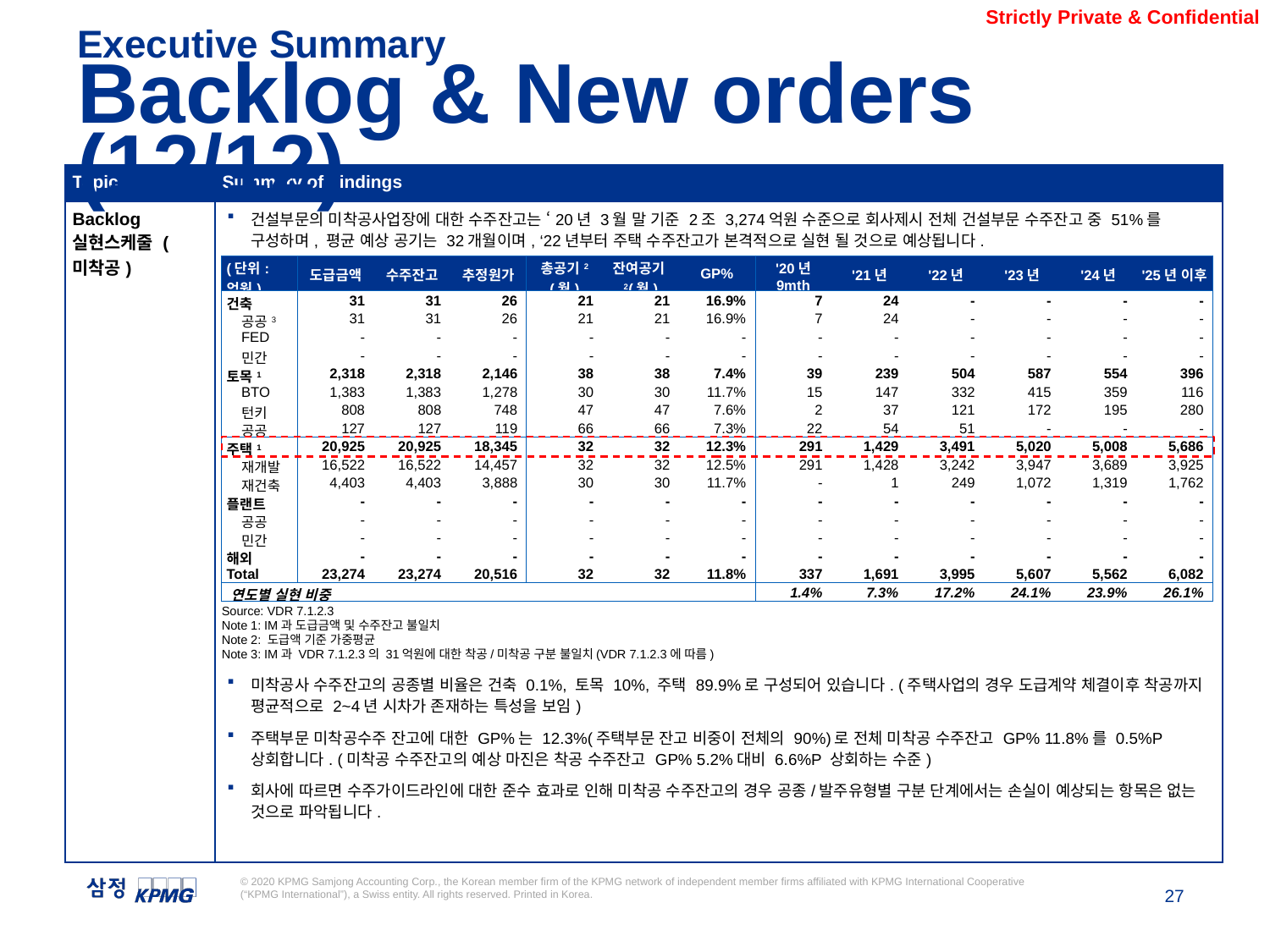

Executive Summary

Backlog & New orders (12/12)
| Topic | Summary of Findings |
| --- | --- |
| Backlog 실현스케줄 (미착공) | 건설부문의 미착공사업장에 대한 수주잔고는 ‘20년 3월 말 기준 2조 3,274억원 수준으로 회사제시 전체 건설부문 수주잔고 중 51%를 구성하며, 평균 예상 공기는 32개월이며, ‘22년부터 주택 수주잔고가 본격적으로 실현 될 것으로 예상됩니다. 미착공사 수주잔고의 공종별 비율은 건축 0.1%, 토목 10%, 주택 89.9%로 구성되어 있습니다. (주택사업의 경우 도급계약 체결이후 착공까지 평균적으로 2~4년 시차가 존재하는 특성을 보임) 주택부문 미착공수주 잔고에 대한 GP%는 12.3%(주택부문 잔고 비중이 전체의 90%)로 전체 미착공 수주잔고 GP% 11.8%를 0.5%P 상회합니다. (미착공 수주잔고의 예상 마진은 착공 수주잔고 GP% 5.2%대비 6.6%P 상회하는 수준) 회사에 따르면 수주가이드라인에 대한 준수 효과로 인해 미착공 수주잔고의 경우 공종/발주유형별 구분 단계에서는 손실이 예상되는 항목은 없는 것으로 파악됩니다. |
| (단위: 억원) | 도급금액 | 수주잔고 | 추정원가 | 총공기2(월) | 잔여공기2(월) | GP% | '20년 9mth | '21년 | '22년 | '23년 | '24년 | '25년 이후 |
| --- | --- | --- | --- | --- | --- | --- | --- | --- | --- | --- | --- | --- |
| 건축 | 31 | 31 | 26 | 21 | 21 | 16.9% | 7 | 24 | - | - | - | - |
| 공공3 | 31 | 31 | 26 | 21 | 21 | 16.9% | 7 | 24 | - | - | - | - |
| FED | - | - | - | - | - | - | - | - | - | - | - | - |
| 민간 | - | - | - | - | - | - | - | - | - | - | - | - |
| 토목1 | 2,318 | 2,318 | 2,146 | 38 | 38 | 7.4% | 39 | 239 | 504 | 587 | 554 | 396 |
| BTO | 1,383 | 1,383 | 1,278 | 30 | 30 | 11.7% | 15 | 147 | 332 | 415 | 359 | 116 |
| 턴키 | 808 | 808 | 748 | 47 | 47 | 7.6% | 2 | 37 | 121 | 172 | 195 | 280 |
| 공공 | 127 | 127 | 119 | 66 | 66 | 7.3% | 22 | 54 | 51 | - | - | - |
| 주택1 | 20,925 | 20,925 | 18,345 | 32 | 32 | 12.3% | 291 | 1,429 | 3,491 | 5,020 | 5,008 | 5,686 |
| 재개발 | 16,522 | 16,522 | 14,457 | 32 | 32 | 12.5% | 291 | 1,428 | 3,242 | 3,947 | 3,689 | 3,925 |
| 재건축 | 4,403 | 4,403 | 3,888 | 30 | 30 | 11.7% | - | 1 | 249 | 1,072 | 1,319 | 1,762 |
| 플랜트 | - | - | - | - | - | - | - | - | - | - | - | - |
| 공공 | - | - | - | - | - | - | - | - | - | - | - | - |
| 민간 | - | - | - | - | - | - | - | - | - | - | - | - |
| 해외 | - | - | - | - | - | - | - | - | - | - | - | - |
| Total | 23,274 | 23,274 | 20,516 | 32 | 32 | 11.8% | 337 | 1,691 | 3,995 | 5,607 | 5,562 | 6,082 |
| 연도별 실현 비중 |  |  |  |  |  |  | 1.4% | 7.3% | 17.2% | 24.1% | 23.9% | 26.1% |

Source: VDR 7.1.2.3
Note 1: IM과 도급금액 및 수주잔고 불일치
Note 2: 도급액 기준 가중평균
Note 3: IM과 VDR 7.1.2.3의 31억원에 대한 착공/미착공 구분 불일치(VDR 7.1.2.3에 따름)